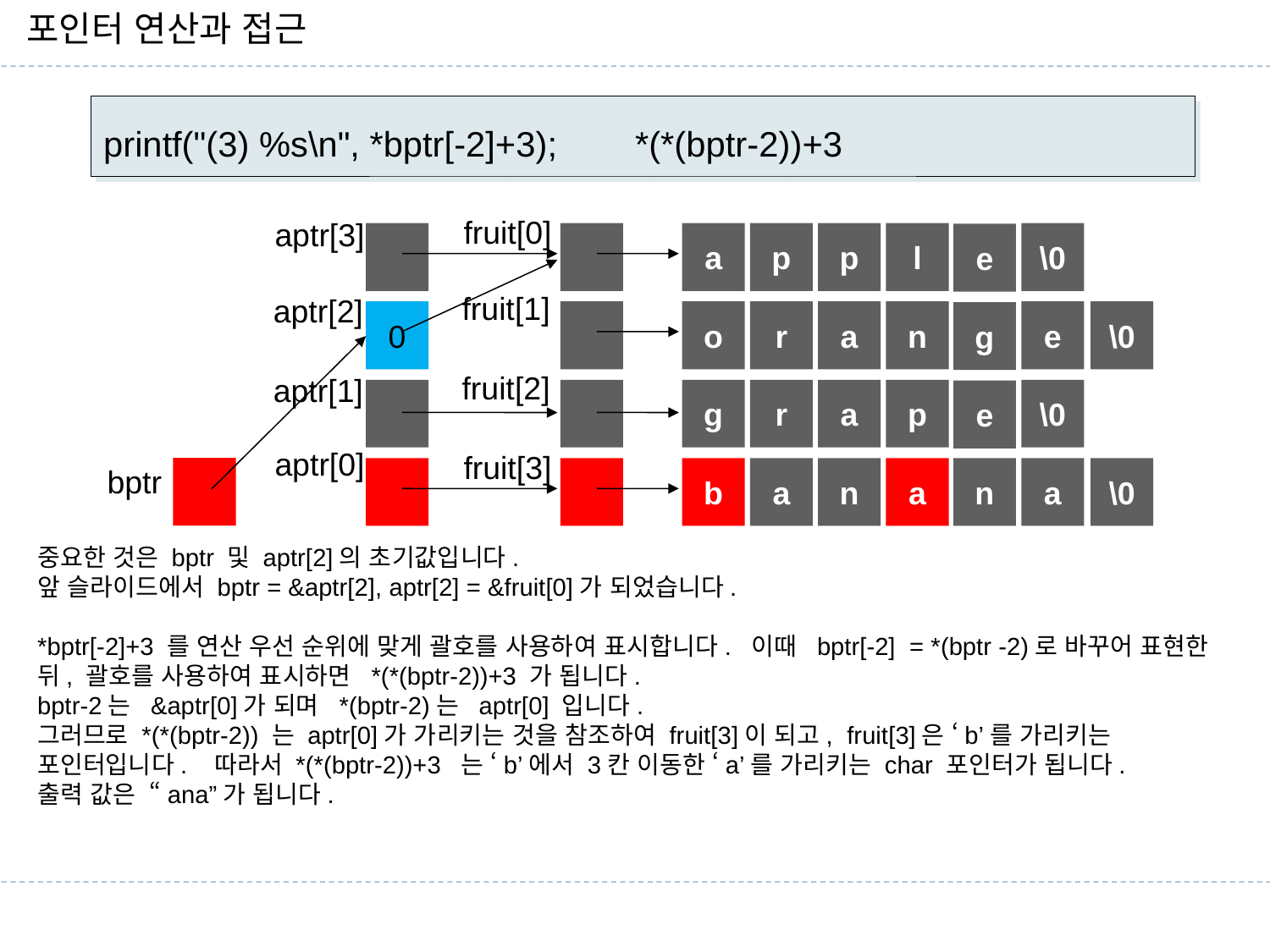

포인터 연산과 접근
printf("(3) %s\n", *bptr[-2]+3);        *(*(bptr-2))+3
fruit[0]
aptr[3]

a
p
p
l
\0
e

fruit[1]
aptr[2]
0

o
r
a
n
e
\0
g

fruit[2]
aptr[1]

g
r
a
p
\0
e

aptr[0]
fruit[3]
bptr

b
a
n
a
n
a
\0

중요한 것은 bptr 및 aptr[2]의 초기값입니다.
앞 슬라이드에서 bptr = &aptr[2], aptr[2] = &fruit[0]가 되었습니다.

*bptr[-2]+3 를 연산 우선 순위에 맞게 괄호를 사용하여 표시합니다.  이때  bptr[-2]  = *(bptr -2)로 바꾸어 표현한 뒤, 괄호를 사용하여 표시하면  *(*(bptr-2))+3 가 됩니다.
bptr-2는  &aptr[0]가 되며  *(bptr-2)는  aptr[0] 입니다.
그러므로 *(*(bptr-2)) 는 aptr[0]가 가리키는 것을 참조하여 fruit[3]이 되고,  fruit[3]은 ‘b’를 가리키는 포인터입니다.   따라서 *(*(bptr-2))+3  는 ‘b’에서 3칸 이동한 ‘a’를 가리키는 char 포인터가 됩니다.
출력 값은  “ana”가 됩니다.